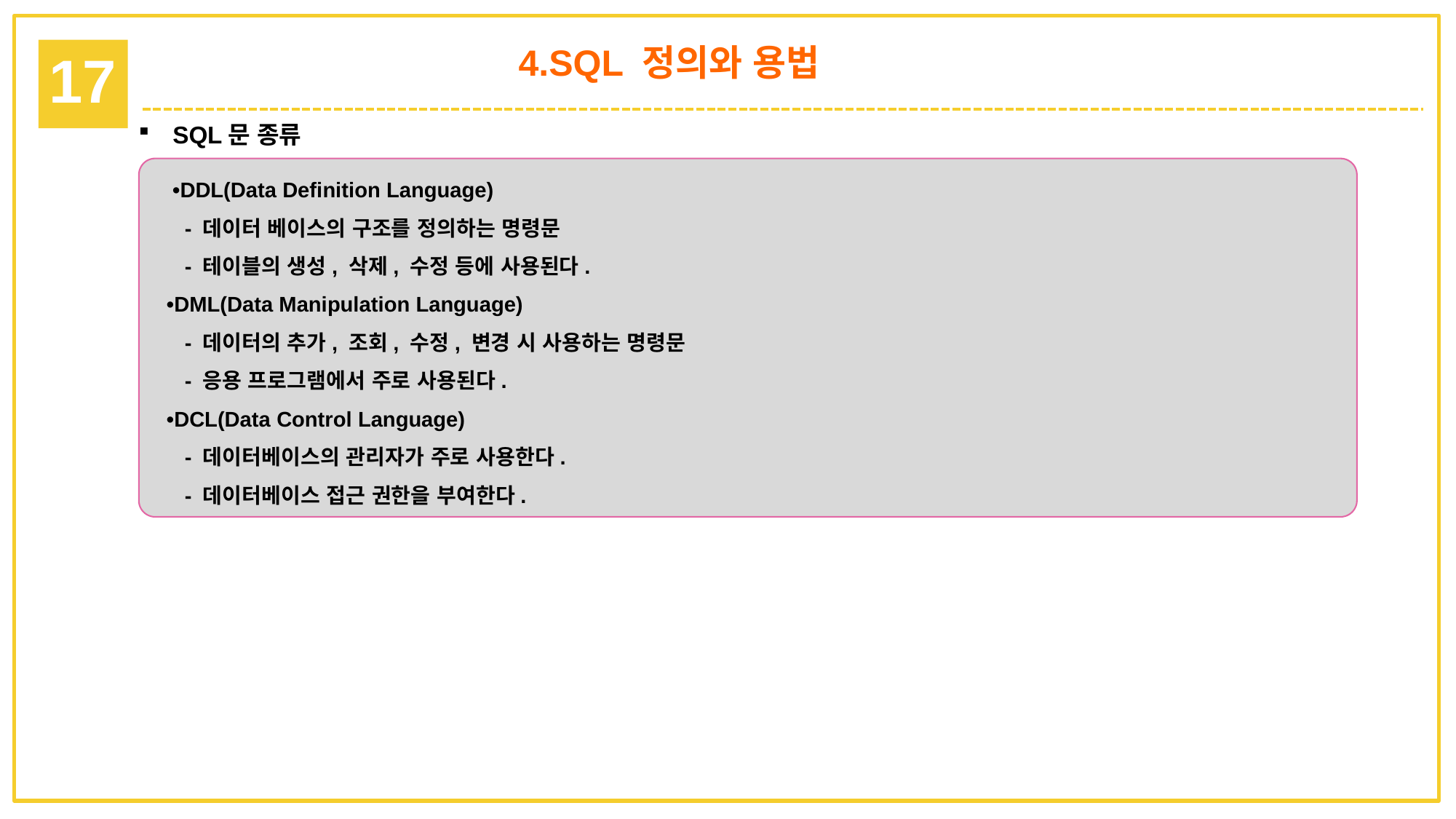

4.SQL 정의와 용법
17

SQL문 종류

 •DDL(Data Definition Language)
   - 데이터 베이스의 구조를 정의하는 명령문
   - 테이블의 생성, 삭제, 수정 등에 사용된다.
•DML(Data Manipulation Language)
   - 데이터의 추가, 조회, 수정, 변경 시 사용하는 명령문
   - 응용 프로그램에서 주로 사용된다.
•DCL(Data Control Language)
   - 데이터베이스의 관리자가 주로 사용한다.
   - 데이터베이스 접근 권한을 부여한다.